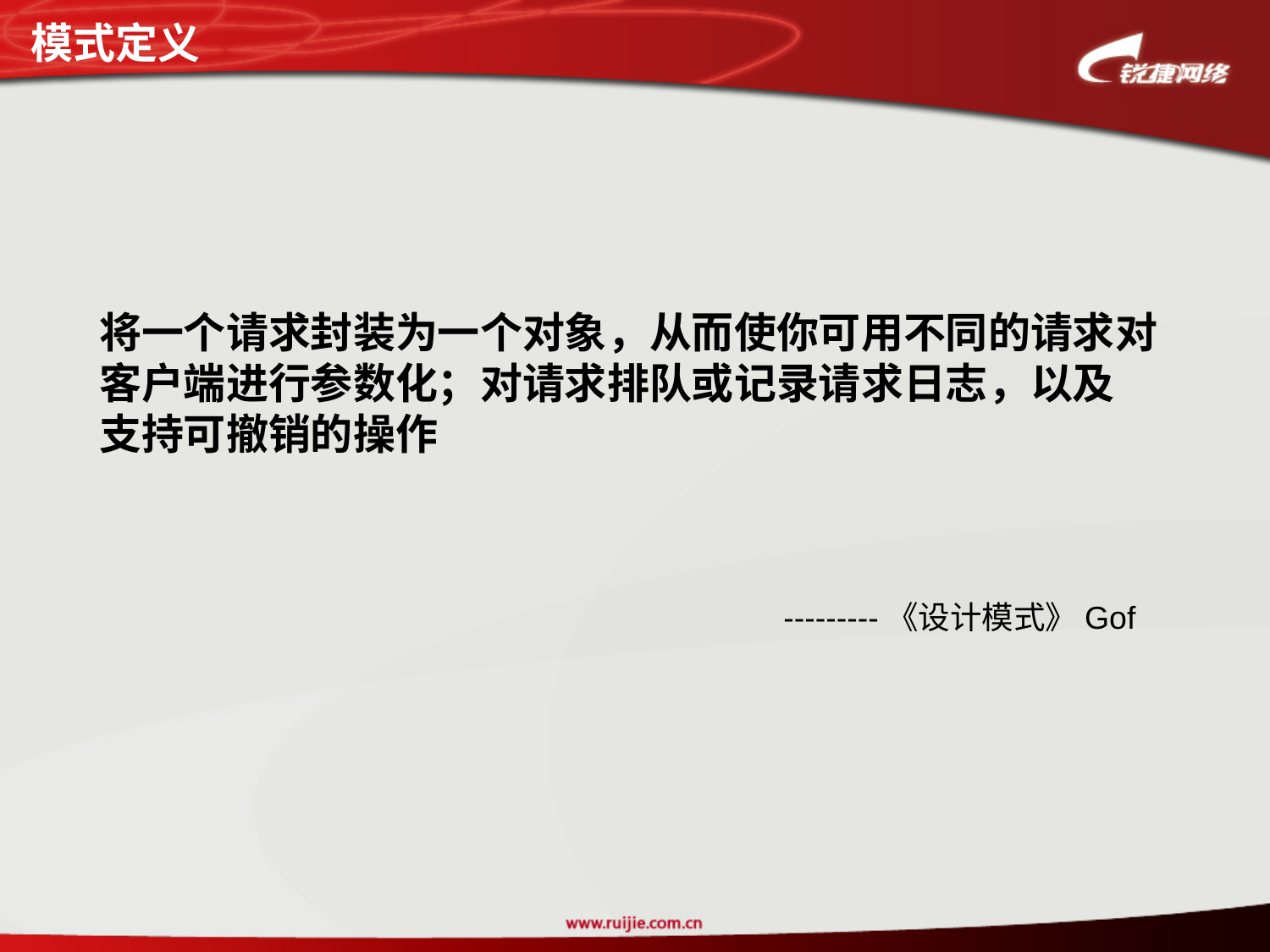

模式定义
将一个请求封装为一个对象，从而使你可用不同的请求对
客户端进行参数化；对请求排队或记录请求日志，以及
支持可撤销的操作
---------《设计模式》Gof
2